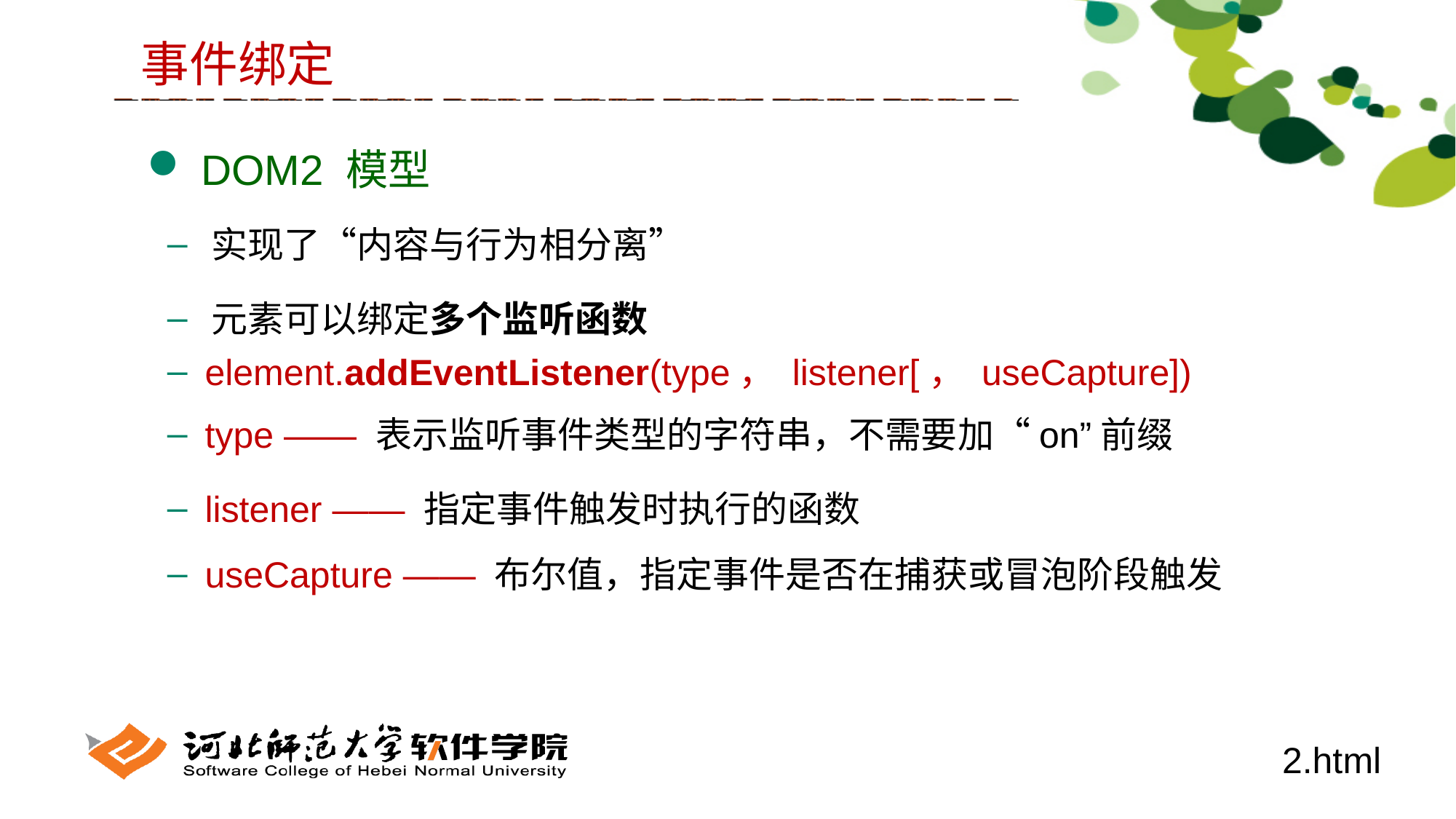

事件绑定
 DOM2 模型
 实现了“内容与行为相分离”
 元素可以绑定多个监听函数
 element.addEventListener(type， listener[， useCapture])
 type —— 表示监听事件类型的字符串，不需要加“on”前缀
 listener —— 指定事件触发时执行的函数
 useCapture —— 布尔值，指定事件是否在捕获或冒泡阶段触发

2.html